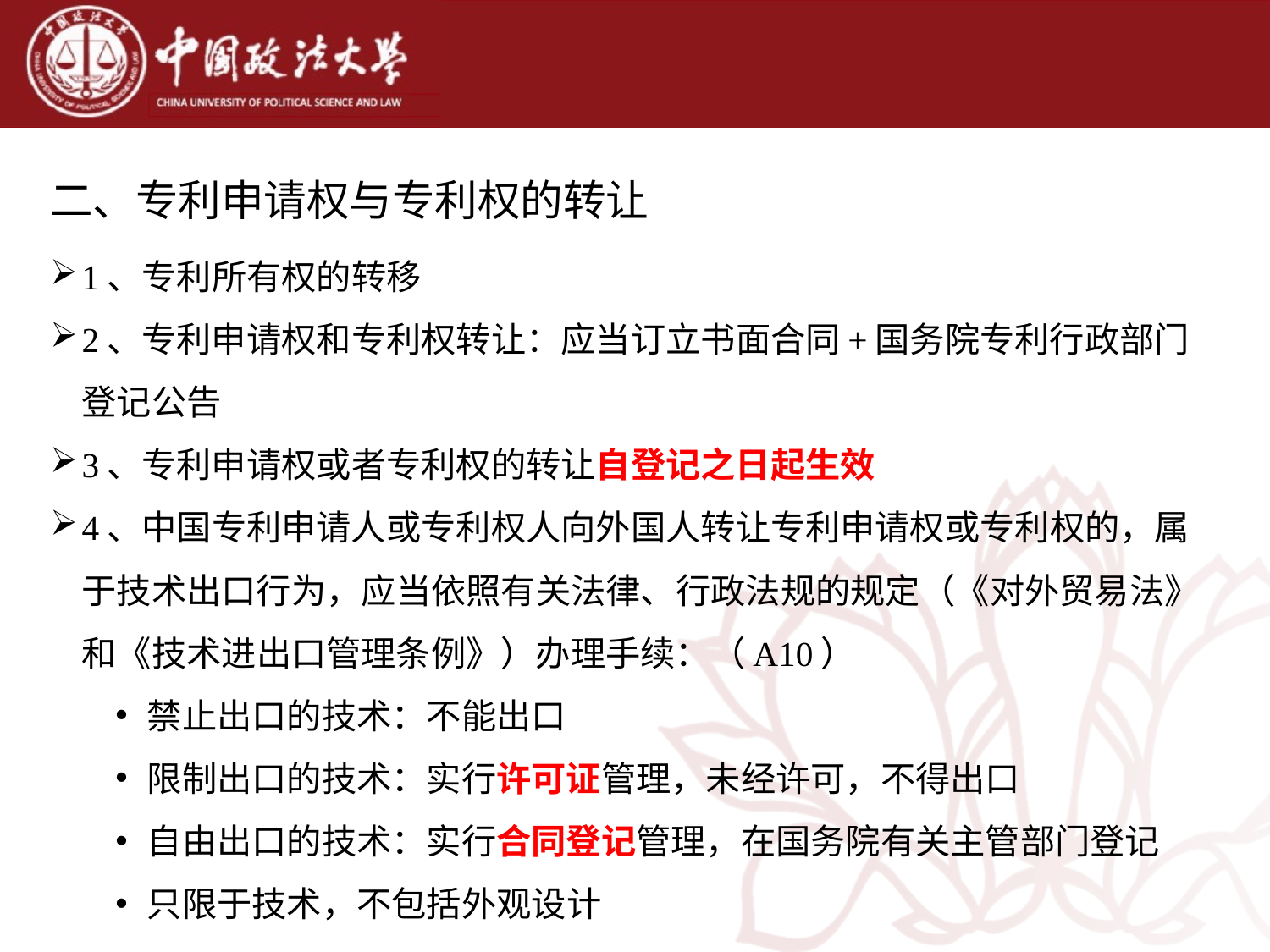

二、专利申请权与专利权的转让
1、专利所有权的转移
2、专利申请权和专利权转让：应当订立书面合同+国务院专利行政部门登记公告
3、专利申请权或者专利权的转让自登记之日起生效
4、中国专利申请人或专利权人向外国人转让专利申请权或专利权的，属于技术出口行为，应当依照有关法律、行政法规的规定（《对外贸易法》和《技术进出口管理条例》）办理手续：（A10）
禁止出口的技术：不能出口
限制出口的技术：实行许可证管理，未经许可，不得出口
自由出口的技术：实行合同登记管理，在国务院有关主管部门登记
只限于技术，不包括外观设计